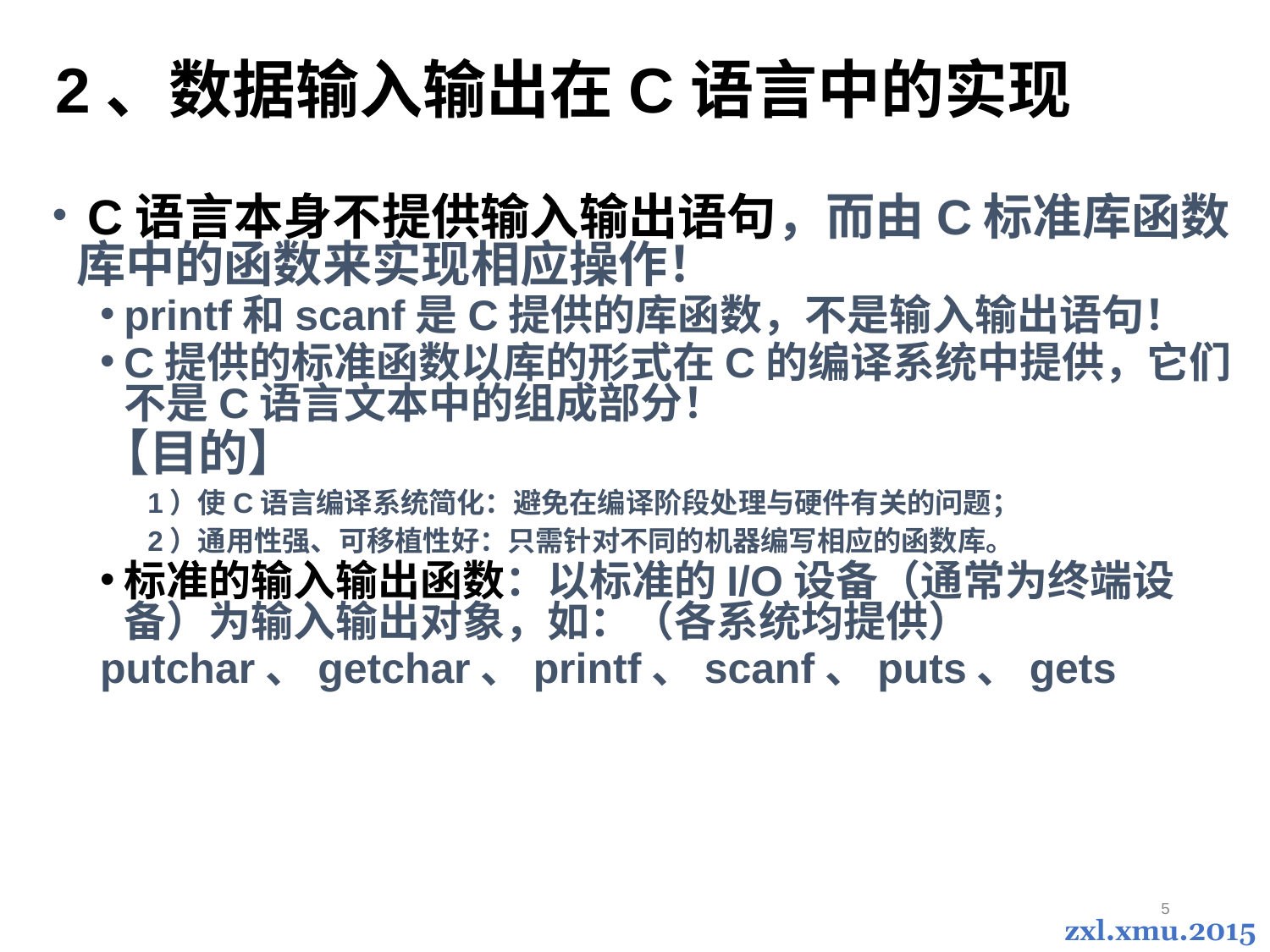

# 2、数据输入输出在C语言中的实现
 C语言本身不提供输入输出语句，而由C标准库函数库中的函数来实现相应操作！
printf和scanf是C提供的库函数，不是输入输出语句！
C提供的标准函数以库的形式在C的编译系统中提供，它们不是C语言文本中的组成部分！
【目的】
1）使C语言编译系统简化：避免在编译阶段处理与硬件有关的问题；
2）通用性强、可移植性好：只需针对不同的机器编写相应的函数库。
标准的输入输出函数：以标准的I/O设备（通常为终端设备）为输入输出对象，如：（各系统均提供）
putchar、getchar、printf、scanf、puts、gets
5